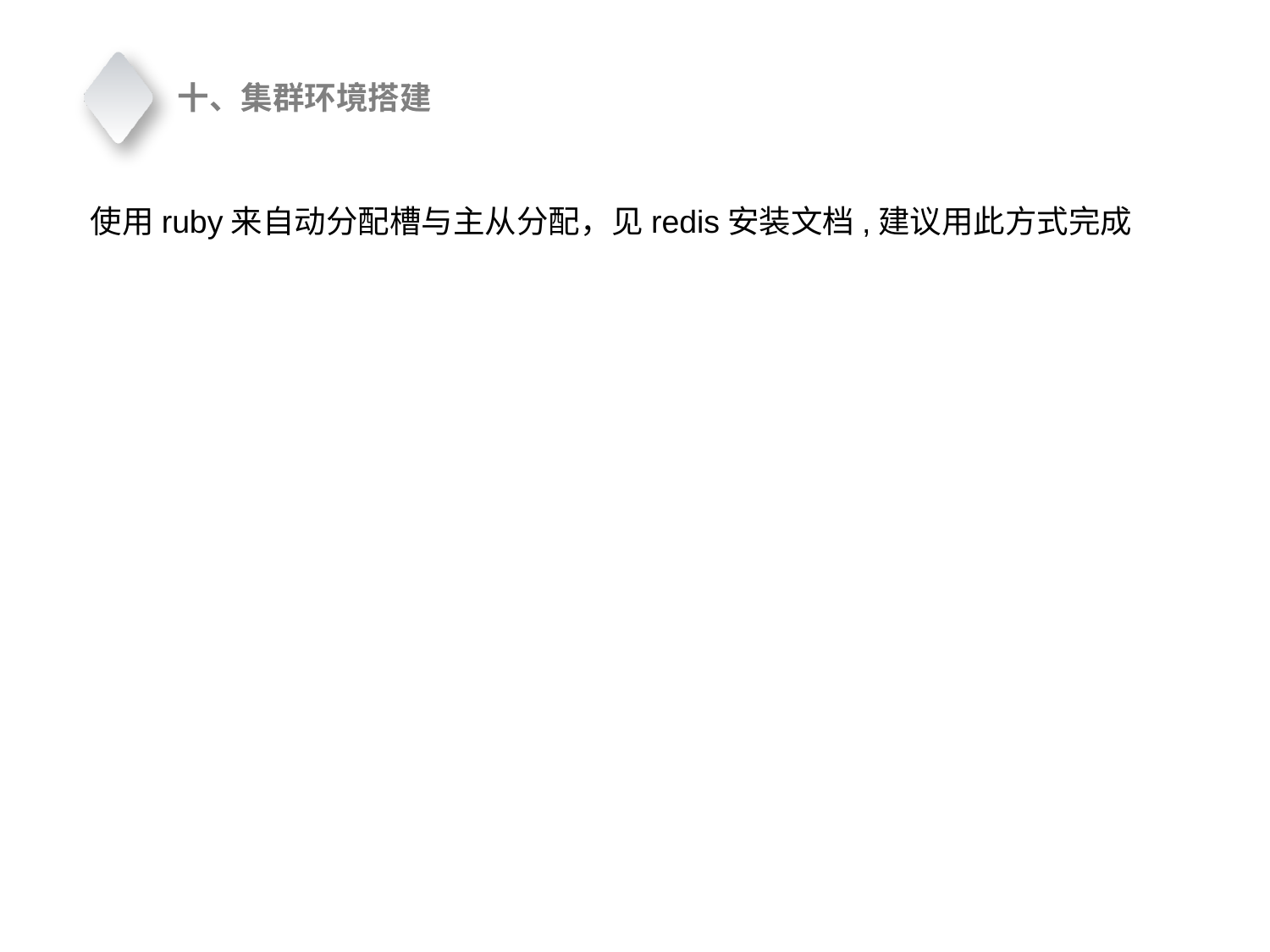

十、集群环境搭建
使用ruby来自动分配槽与主从分配，见redis安装文档,建议用此方式完成